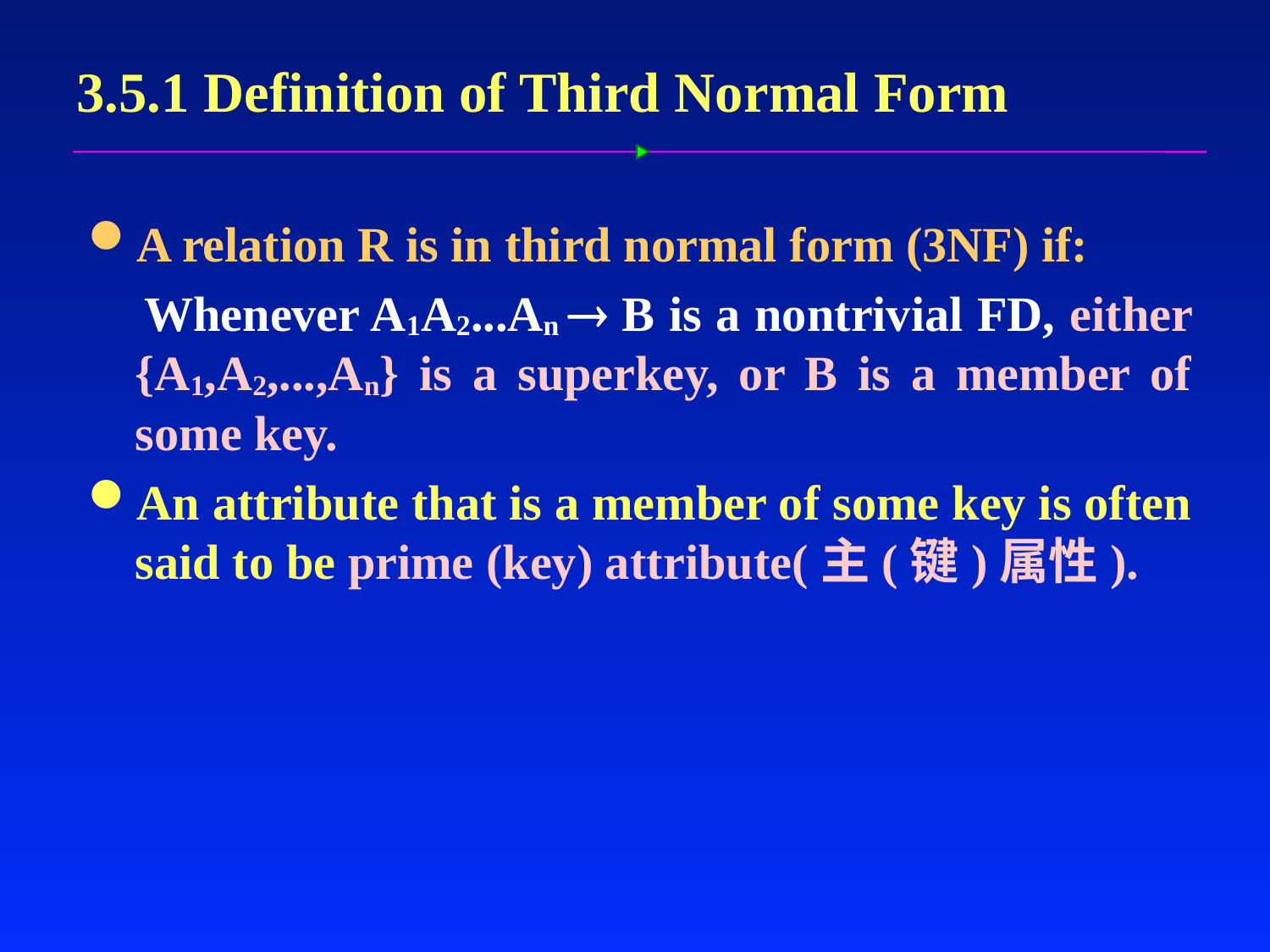

# 3.5.1 Definition of Third Normal Form

A relation R is in third normal form (3NF) if:
    Whenever A1A2...An → B is a nontrivial FD, either {A1,A2,...,An} is a superkey, or B is a member of some key.
An attribute that is a member of some key is often said to be prime (key) attribute(主(键)属性).